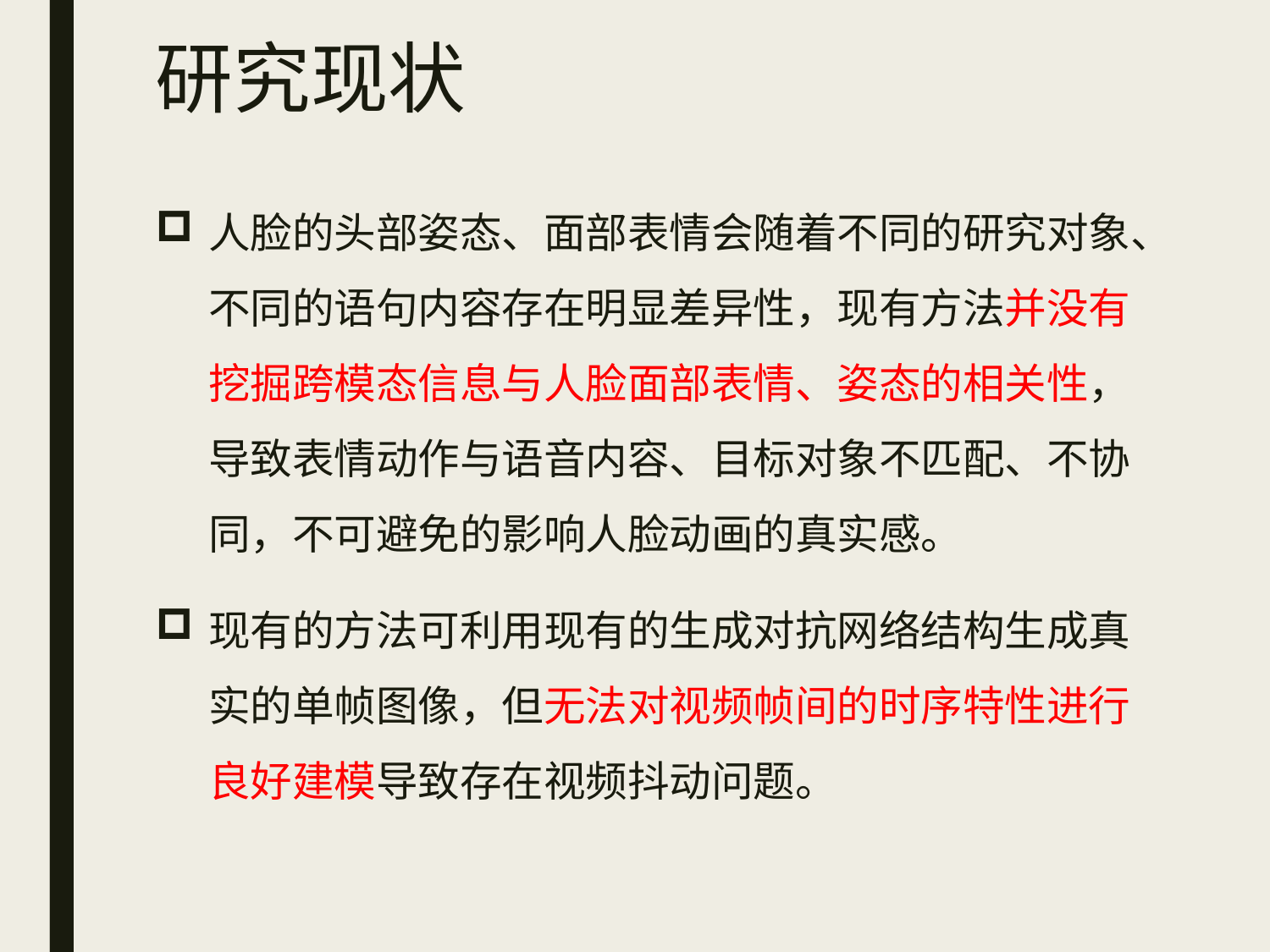

# 研究现状
人脸的头部姿态、面部表情会随着不同的研究对象、不同的语句内容存在明显差异性，现有方法并没有挖掘跨模态信息与人脸面部表情、姿态的相关性，导致表情动作与语音内容、目标对象不匹配、不协同，不可避免的影响人脸动画的真实感。
现有的方法可利用现有的生成对抗网络结构生成真实的单帧图像，但无法对视频帧间的时序特性进行良好建模导致存在视频抖动问题。